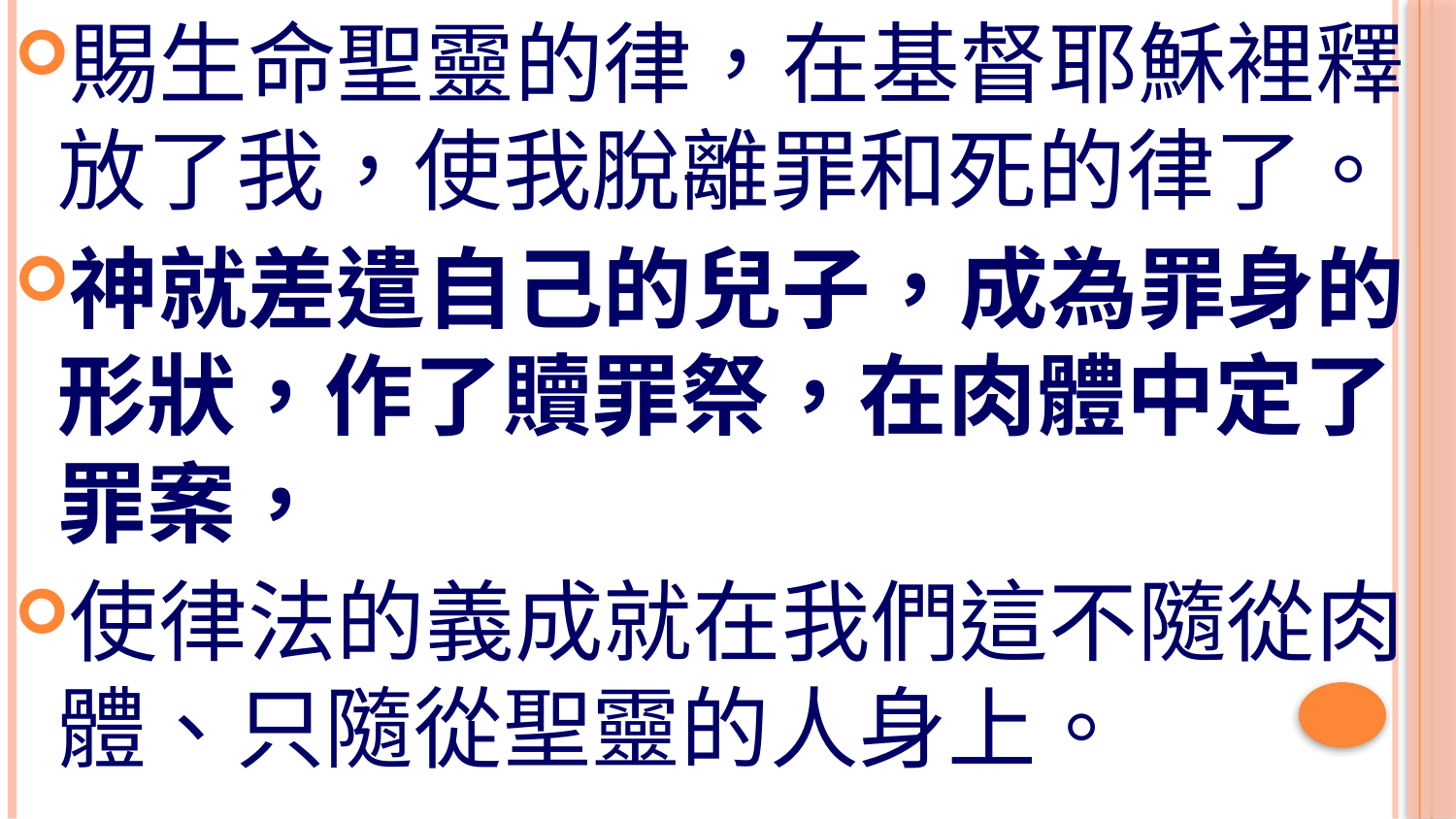

賜生命聖靈的律，在基督耶穌裡釋放了我，使我脫離罪和死的律了。
神就差遣自己的兒子，成為罪身的形狀，作了贖罪祭，在肉體中定了罪案，
使律法的義成就在我們這不隨從肉體、只隨從聖靈的人身上。